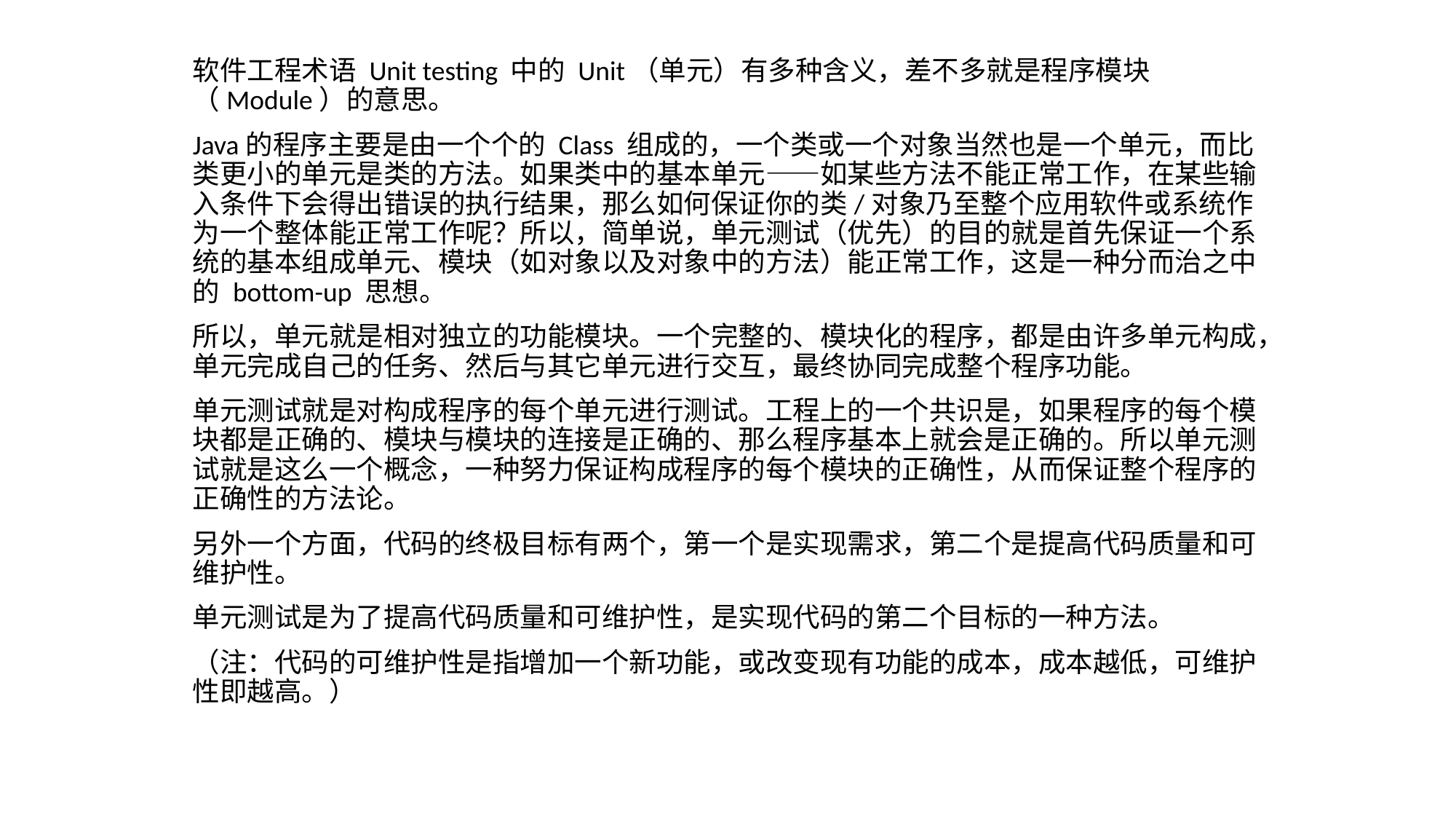

软件工程术语 Unit testing 中的 Unit（单元）有多种含义，差不多就是程序模块（Module）的意思。
Java的程序主要是由一个个的 Class 组成的，一个类或一个对象当然也是一个单元，而比类更小的单元是类的方法。如果类中的基本单元——如某些方法不能正常工作，在某些输入条件下会得出错误的执行结果，那么如何保证你的类/对象乃至整个应用软件或系统作为一个整体能正常工作呢？所以，简单说，单元测试（优先）的目的就是首先保证一个系统的基本组成单元、模块（如对象以及对象中的方法）能正常工作，这是一种分而治之中的 bottom-up 思想。
所以，单元就是相对独立的功能模块。一个完整的、模块化的程序，都是由许多单元构成，单元完成自己的任务、然后与其它单元进行交互，最终协同完成整个程序功能。
单元测试就是对构成程序的每个单元进行测试。工程上的一个共识是，如果程序的每个模块都是正确的、模块与模块的连接是正确的、那么程序基本上就会是正确的。所以单元测试就是这么一个概念，一种努力保证构成程序的每个模块的正确性，从而保证整个程序的正确性的方法论。
另外一个方面，代码的终极目标有两个，第一个是实现需求，第二个是提高代码质量和可维护性。
单元测试是为了提高代码质量和可维护性，是实现代码的第二个目标的一种方法。
（注：代码的可维护性是指增加一个新功能，或改变现有功能的成本，成本越低，可维护性即越高。）